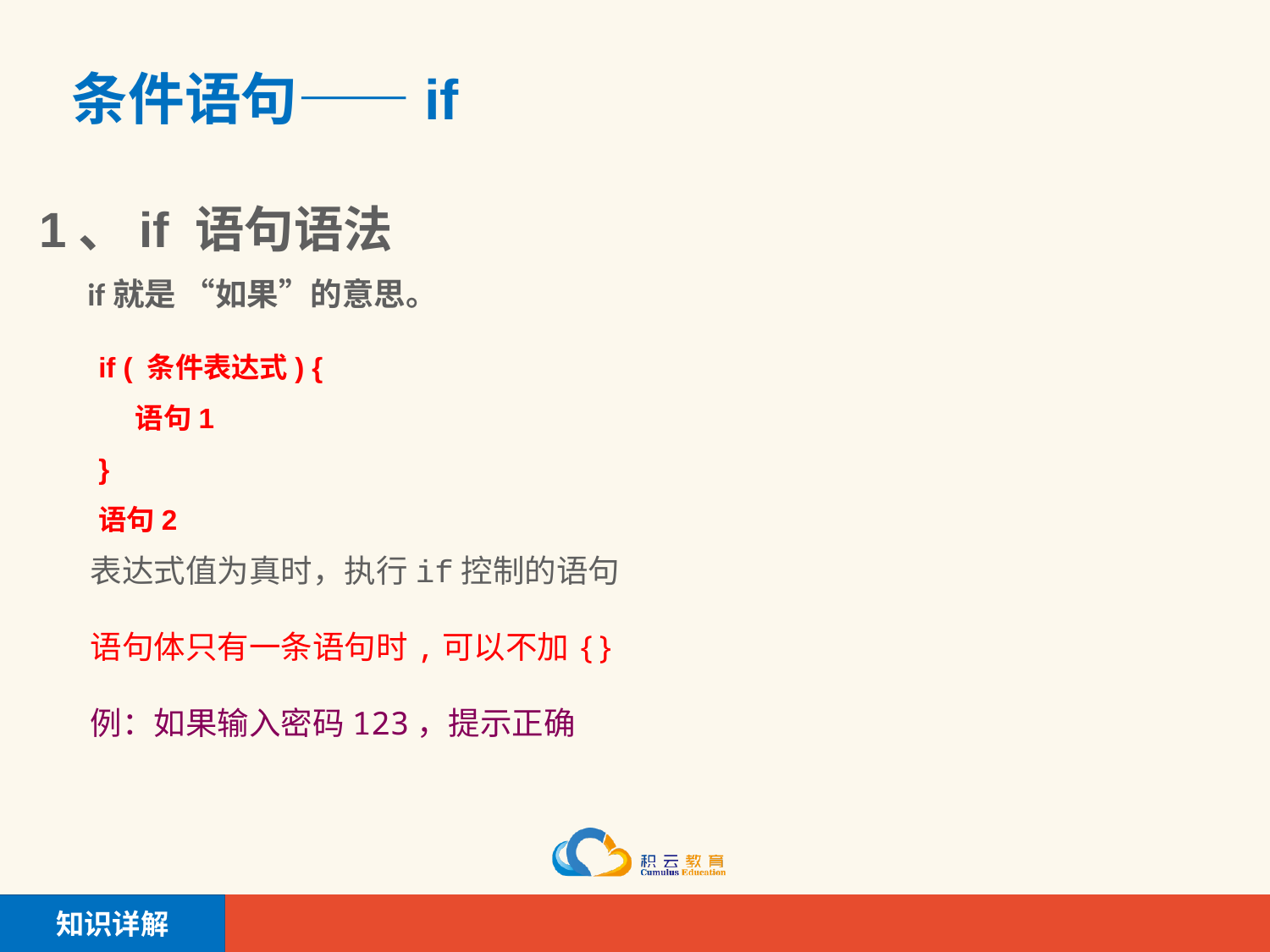

# 条件语句——if
1、if 语句语法
if就是 “如果”的意思。
if ( 条件表达式) {
	语句1
}
语句2

表达式值为真时，执行if控制的语句

语句体只有一条语句时,可以不加{}

例：如果输入密码123，提示正确